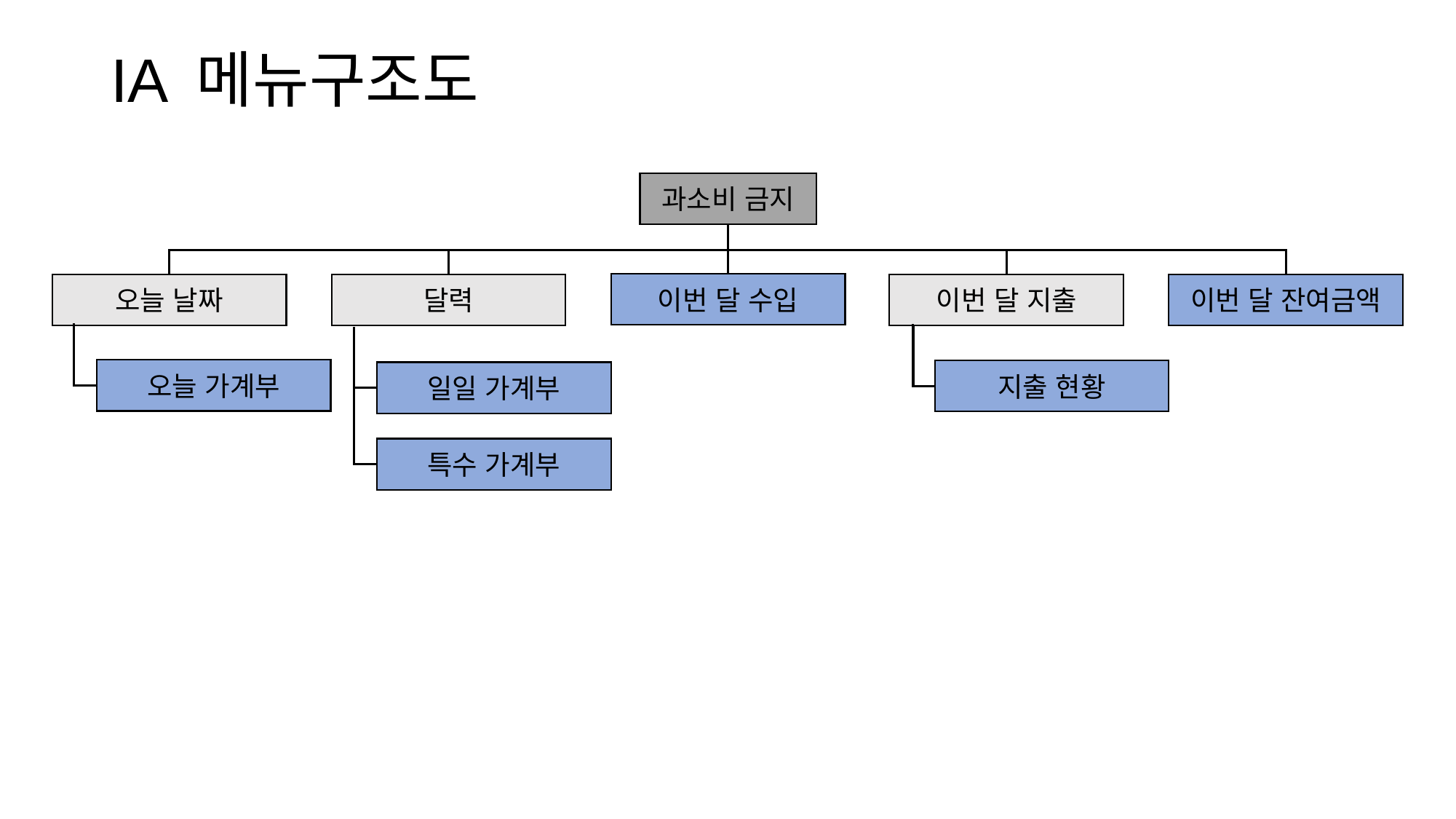

# IA 메뉴구조도
과소비 금지
이번 달 수입
달력
이번 달 지출
이번 달 잔여금액
오늘 날짜
오늘 가계부
지출 현황
일일 가계부
특수 가계부